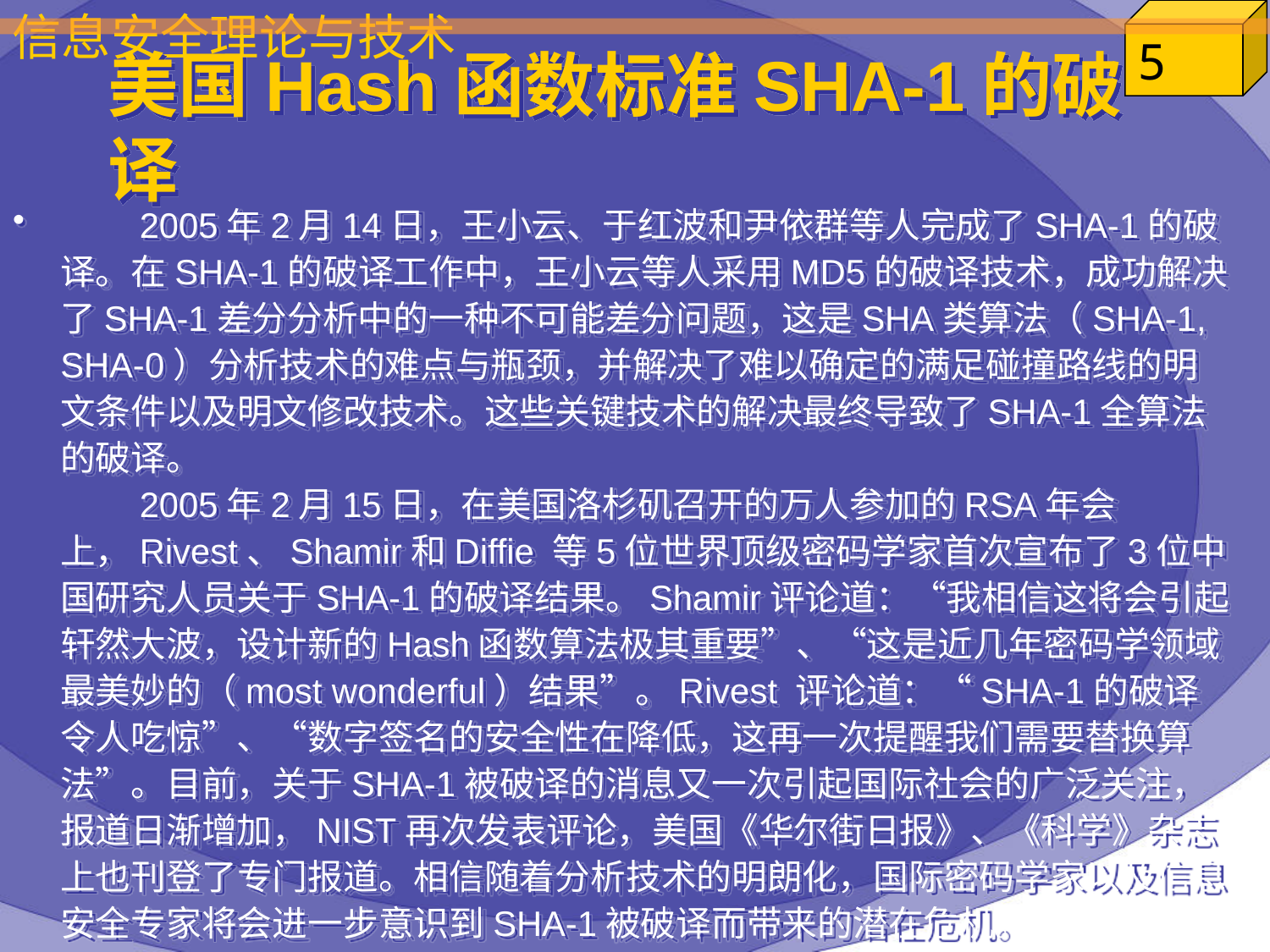

美国Hash函数标准SHA-1的破译
　　2005年2月14日，王小云、于红波和尹依群等人完成了SHA-1的破译。在SHA-1的破译工作中，王小云等人采用MD5的破译技术，成功解决了SHA-1差分分析中的一种不可能差分问题，这是SHA类算法（SHA-1, SHA-0）分析技术的难点与瓶颈，并解决了难以确定的满足碰撞路线的明文条件以及明文修改技术。这些关键技术的解决最终导致了SHA-1全算法的破译。
　　2005年2月15日，在美国洛杉矶召开的万人参加的RSA年会上，Rivest、Shamir和Diffie 等5位世界顶级密码学家首次宣布了3位中国研究人员关于SHA-1的破译结果。Shamir评论道：“我相信这将会引起轩然大波，设计新的Hash函数算法极其重要”、“这是近几年密码学领域最美妙的（most wonderful）结果”。Rivest 评论道：“SHA-1的破译令人吃惊”、“数字签名的安全性在降低，这再一次提醒我们需要替换算法”。目前，关于SHA-1被破译的消息又一次引起国际社会的广泛关注，报道日渐增加，NIST再次发表评论，美国《华尔街日报》、《科学》杂志上也刊登了专门报道。相信随着分析技术的明朗化，国际密码学家以及信息安全专家将会进一步意识到SHA-1被破译而带来的潜在危机。